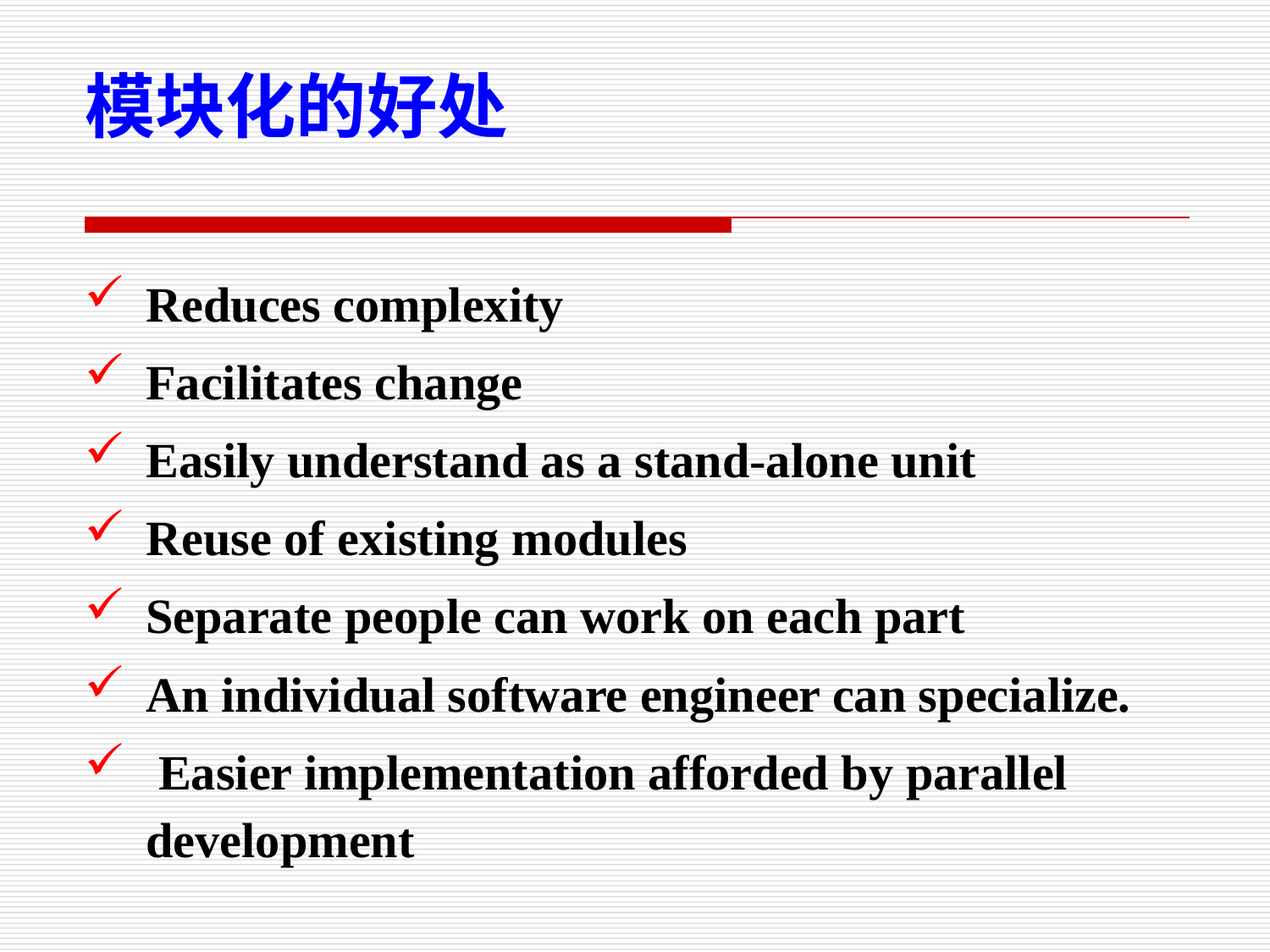

模块化的好处
Reduces complexity
Facilitates change
Easily understand as a stand-alone unit
Reuse of existing modules
Separate people can work on each part
An individual software engineer can specialize.
 Easier implementation afforded by parallel development